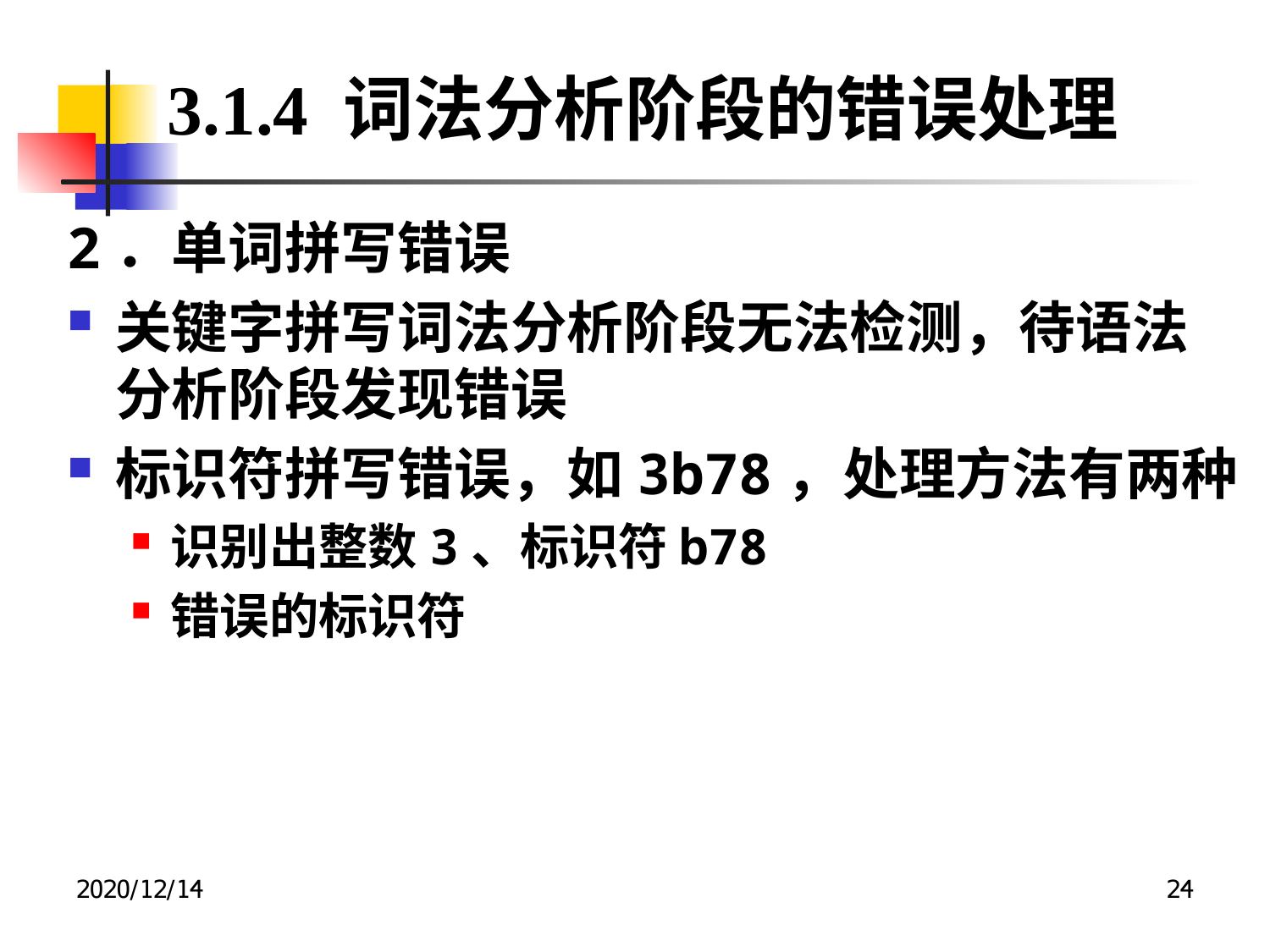

3.1.4 词法分析阶段的错误处理
2．单词拼写错误
关键字拼写词法分析阶段无法检测，待语法分析阶段发现错误
标识符拼写错误，如3b78，处理方法有两种
识别出整数3、标识符b78
错误的标识符
2020/12/14
24